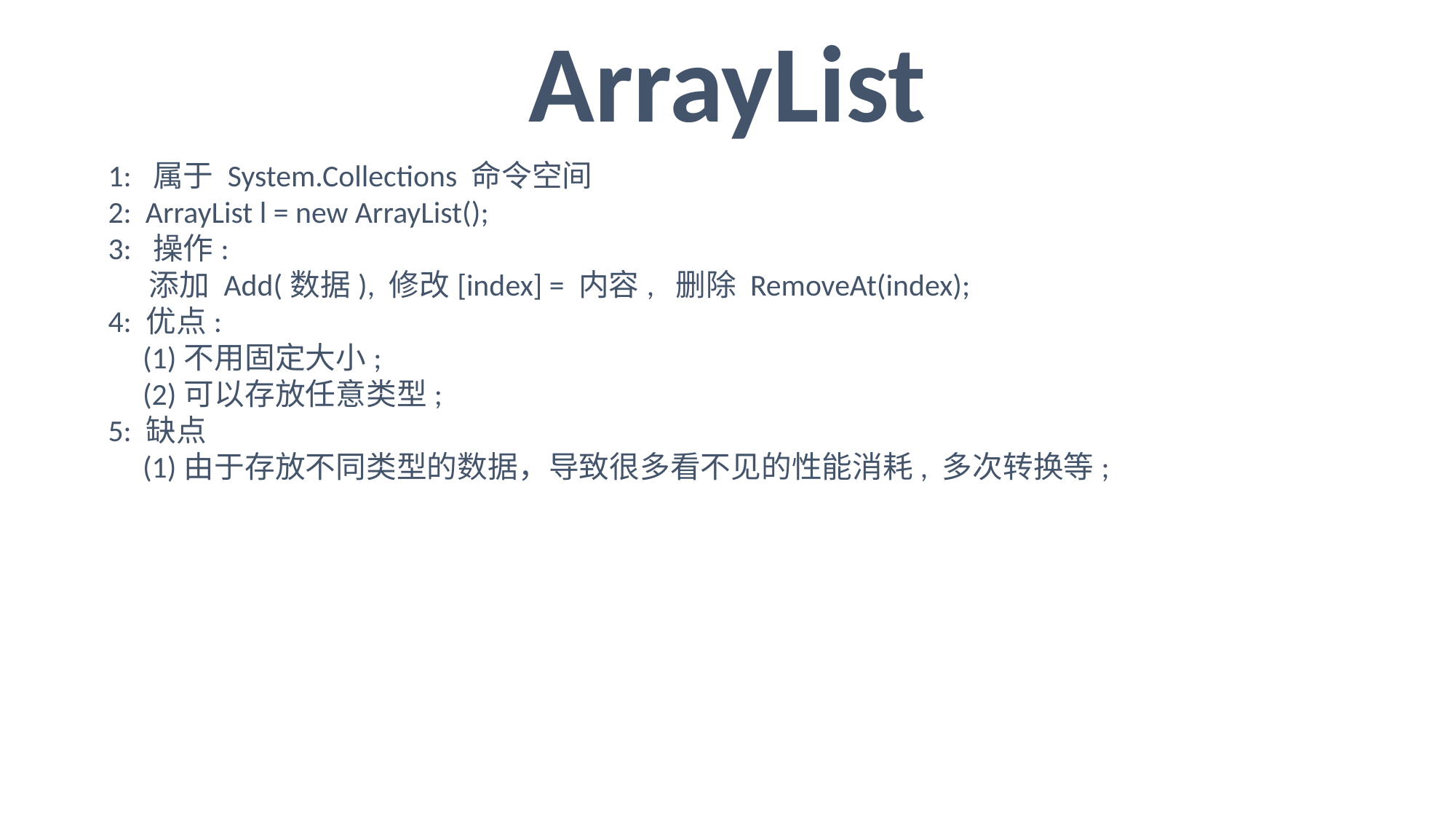

ArrayList
1:  属于 System.Collections 命令空间
2:  ArrayList l = new ArrayList();
3:  操作:
     添加 Add(数据), 修改[index] = 内容,  删除 RemoveAt(index);
4: 优点:
     (1)不用固定大小;
     (2)可以存放任意类型;
5: 缺点
     (1)由于存放不同类型的数据，导致很多看不见的性能消耗, 多次转换等;

3